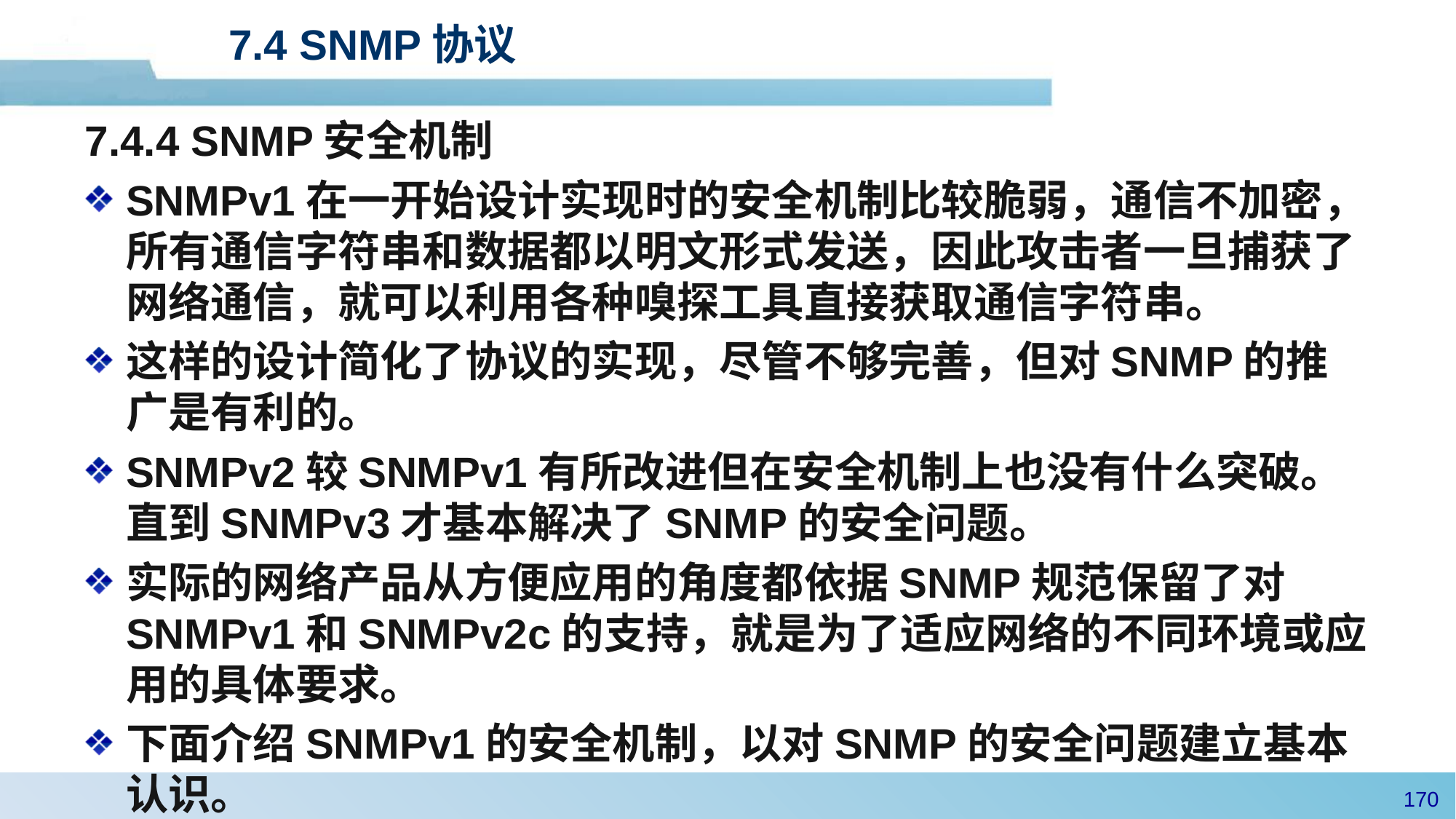

# 7.4 SNMP协议
7.4.4 SNMP安全机制
SNMPv1在一开始设计实现时的安全机制比较脆弱，通信不加密，所有通信字符串和数据都以明文形式发送，因此攻击者一旦捕获了网络通信，就可以利用各种嗅探工具直接获取通信字符串。
这样的设计简化了协议的实现，尽管不够完善，但对SNMP的推广是有利的。
SNMPv2较SNMPv1有所改进但在安全机制上也没有什么突破。直到SNMPv3才基本解决了SNMP的安全问题。
实际的网络产品从方便应用的角度都依据SNMP规范保留了对SNMPv1和SNMPv2c的支持，就是为了适应网络的不同环境或应用的具体要求。
下面介绍SNMPv1的安全机制，以对SNMP的安全问题建立基本认识。

170